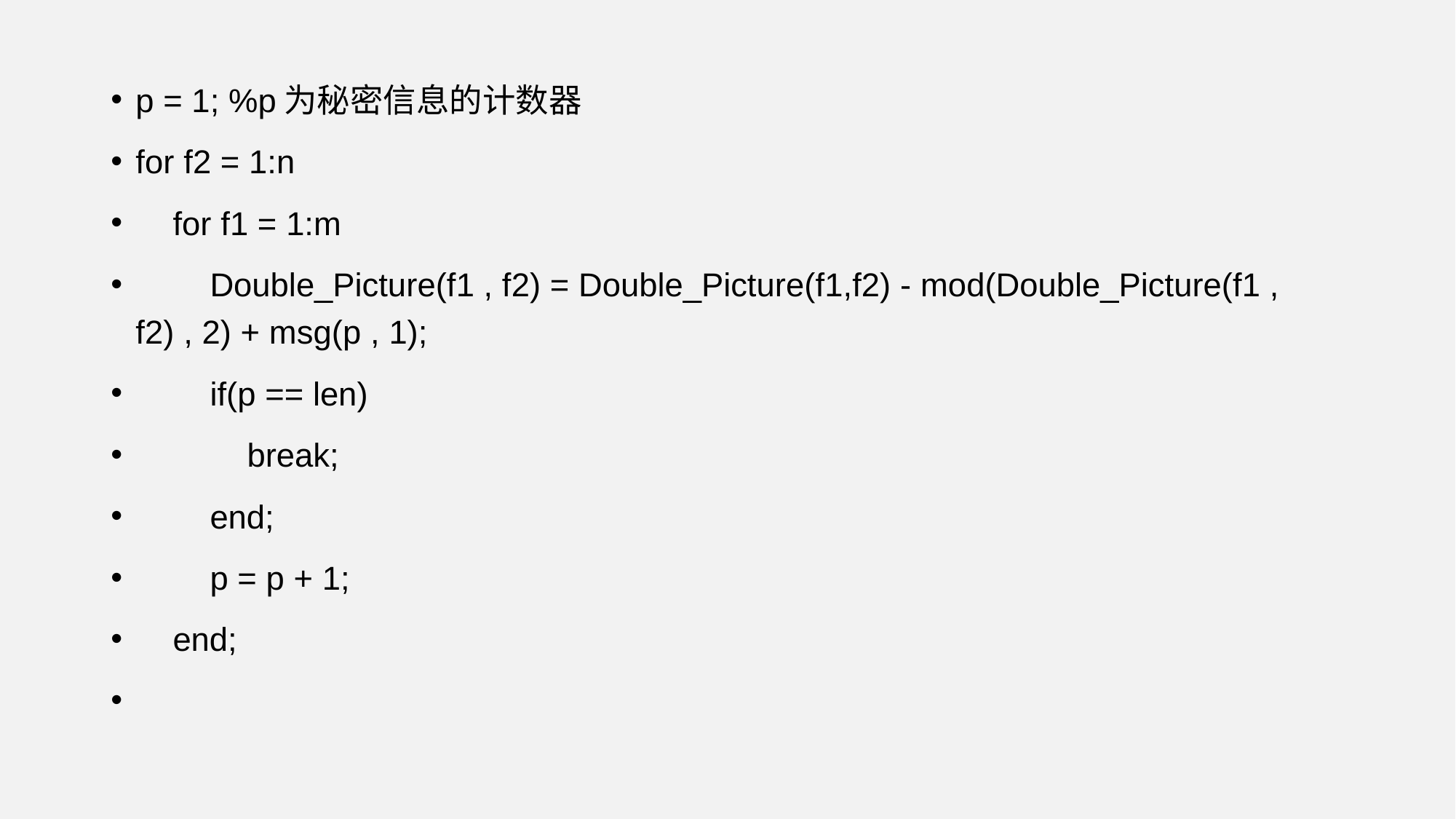

p = 1; %p为秘密信息的计数器
for f2 = 1:n
    for f1 = 1:m
        Double_Picture(f1 , f2) = Double_Picture(f1,f2) - mod(Double_Picture(f1 , f2) , 2) + msg(p , 1);
        if(p == len)
            break;
        end;
        p = p + 1;
    end;